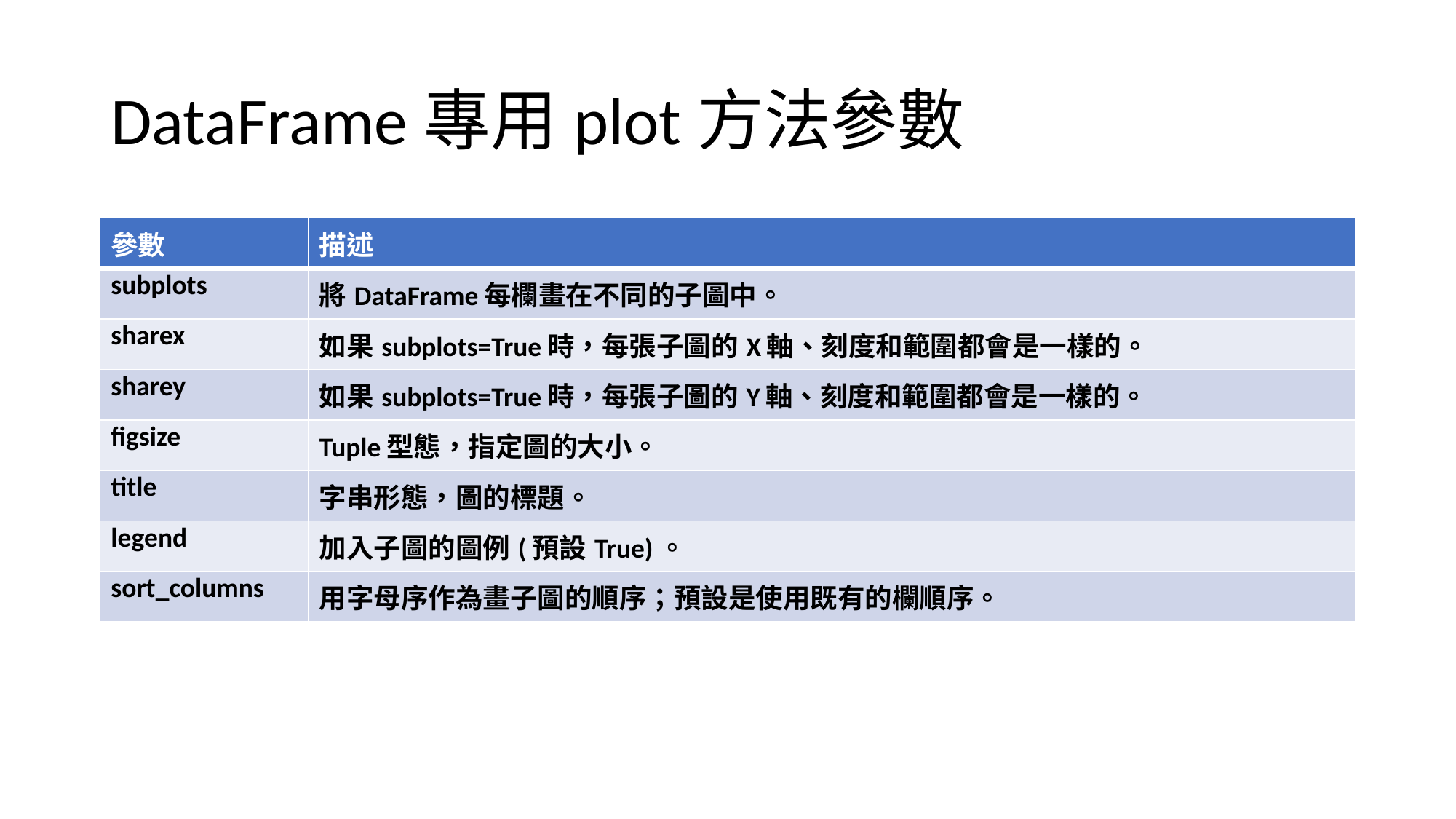

# DataFrame專用plot方法參數
| 參數 | 描述 |
| --- | --- |
| subplots | 將DataFrame每欄畫在不同的子圖中。 |
| sharex | 如果subplots=True時，每張子圖的X軸、刻度和範圍都會是一樣的。 |
| sharey | 如果subplots=True時，每張子圖的Y軸、刻度和範圍都會是一樣的。 |
| figsize | Tuple型態，指定圖的大小。 |
| title | 字串形態，圖的標題。 |
| legend | 加入子圖的圖例(預設True)。 |
| sort\_columns | 用字母序作為畫子圖的順序；預設是使用既有的欄順序。 |